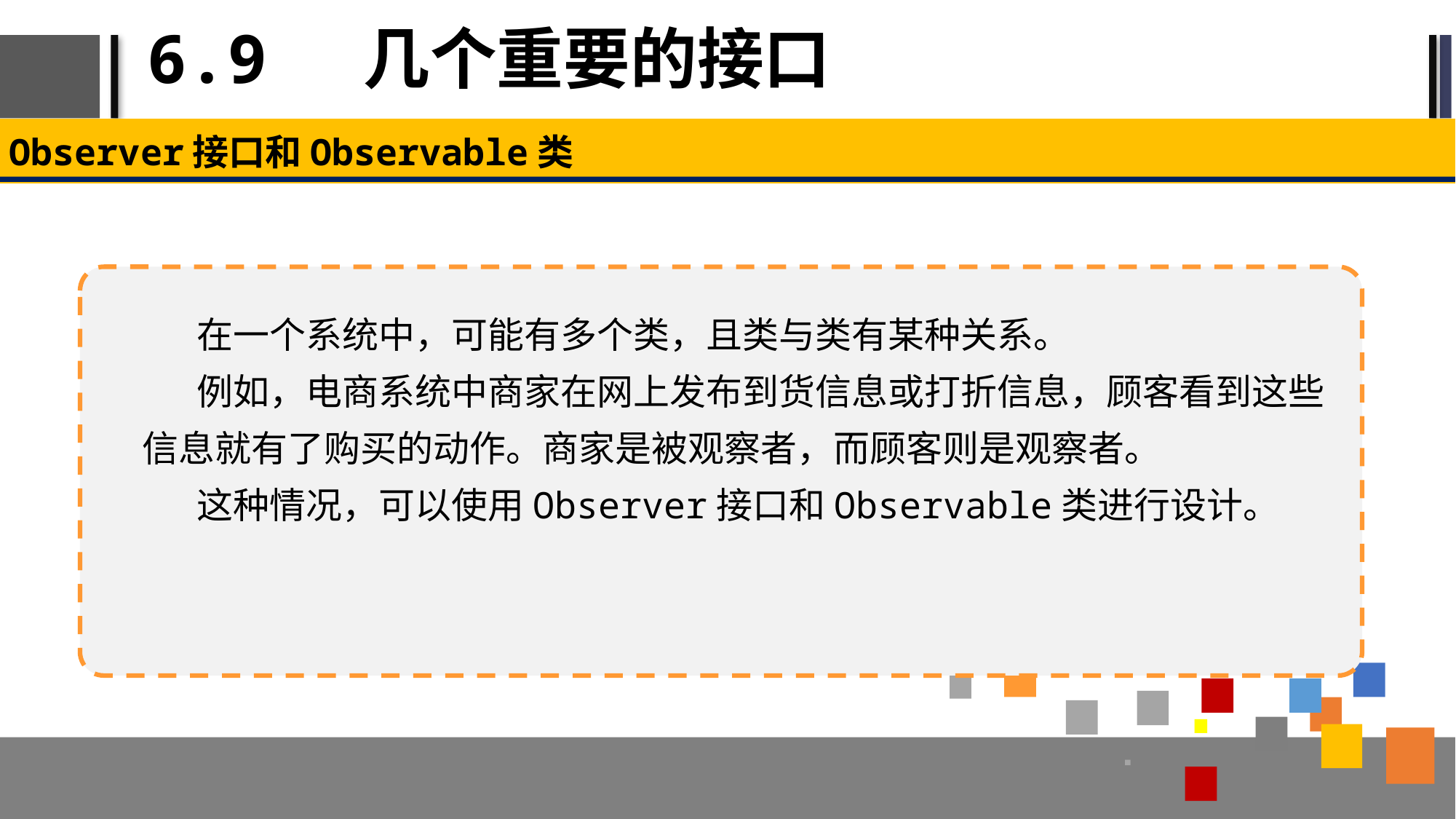

# 6.9  几个重要的接口
Observer接口和Observable类

在一个系统中，可能有多个类，且类与类有某种关系。
例如，电商系统中商家在网上发布到货信息或打折信息，顾客看到这些信息就有了购买的动作。商家是被观察者，而顾客则是观察者。
这种情况，可以使用Observer接口和Observable类进行设计。